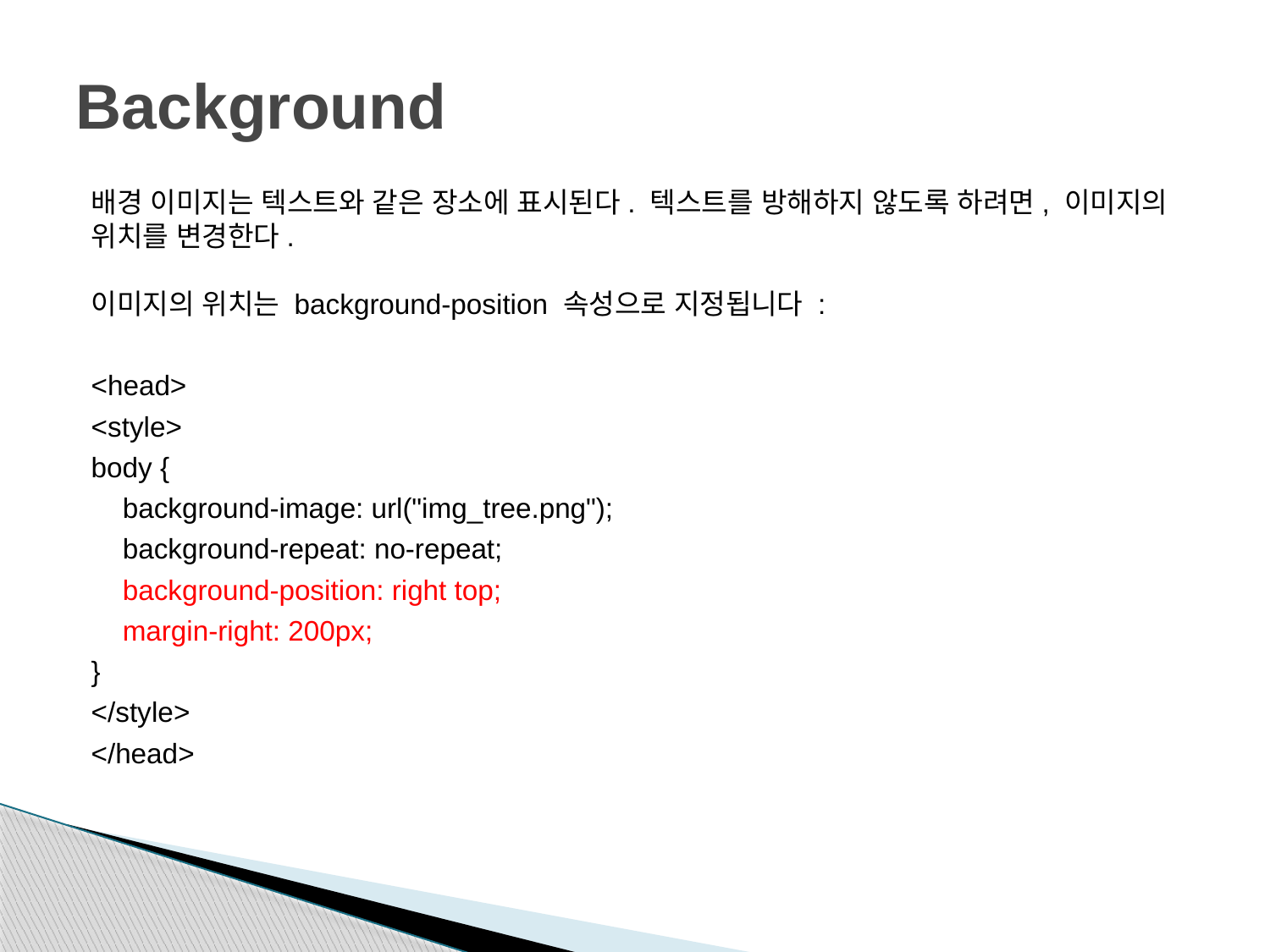

# Background
배경 이미지는 텍스트와 같은 장소에 표시된다. 텍스트를 방해하지 않도록 하려면, 이미지의 위치를​​ 변경한다.
이미지의 위치는 background-position 속성으로 지정됩니다 :

<head>
<style>
body {
    background-image: url("img_tree.png");
    background-repeat: no-repeat;
    background-position: right top;
    margin-right: 200px;
}
</style>
</head>